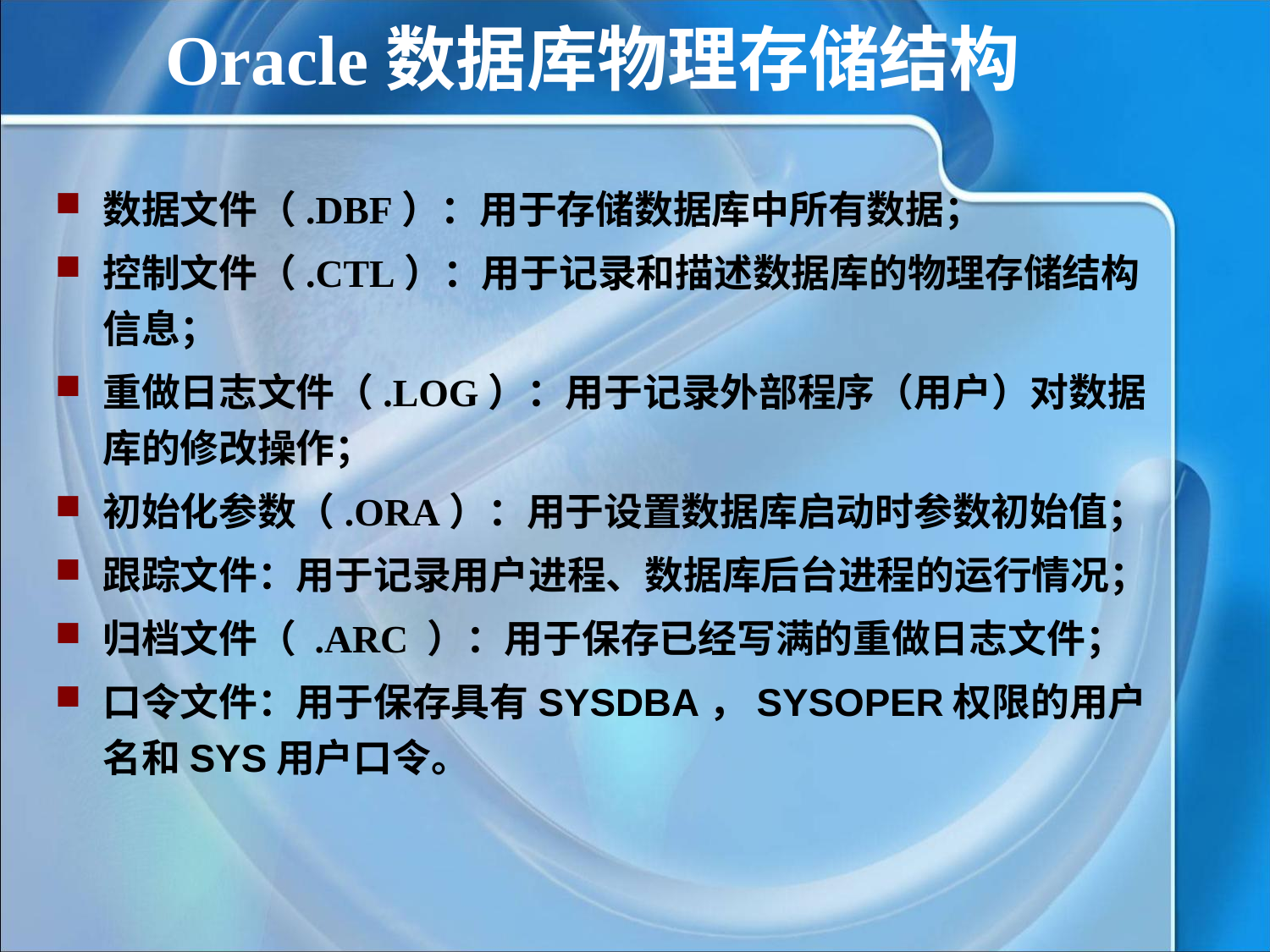

Oracle数据库物理存储结构
数据文件（.DBF）：用于存储数据库中所有数据；
控制文件（.CTL）：用于记录和描述数据库的物理存储结构信息；
重做日志文件（.LOG）：用于记录外部程序（用户）对数据库的修改操作；
初始化参数（.ORA）：用于设置数据库启动时参数初始值；
跟踪文件：用于记录用户进程、数据库后台进程的运行情况；
归档文件（ .ARC ）：用于保存已经写满的重做日志文件；
口令文件：用于保存具有SYSDBA，SYSOPER权限的用户名和SYS用户口令。